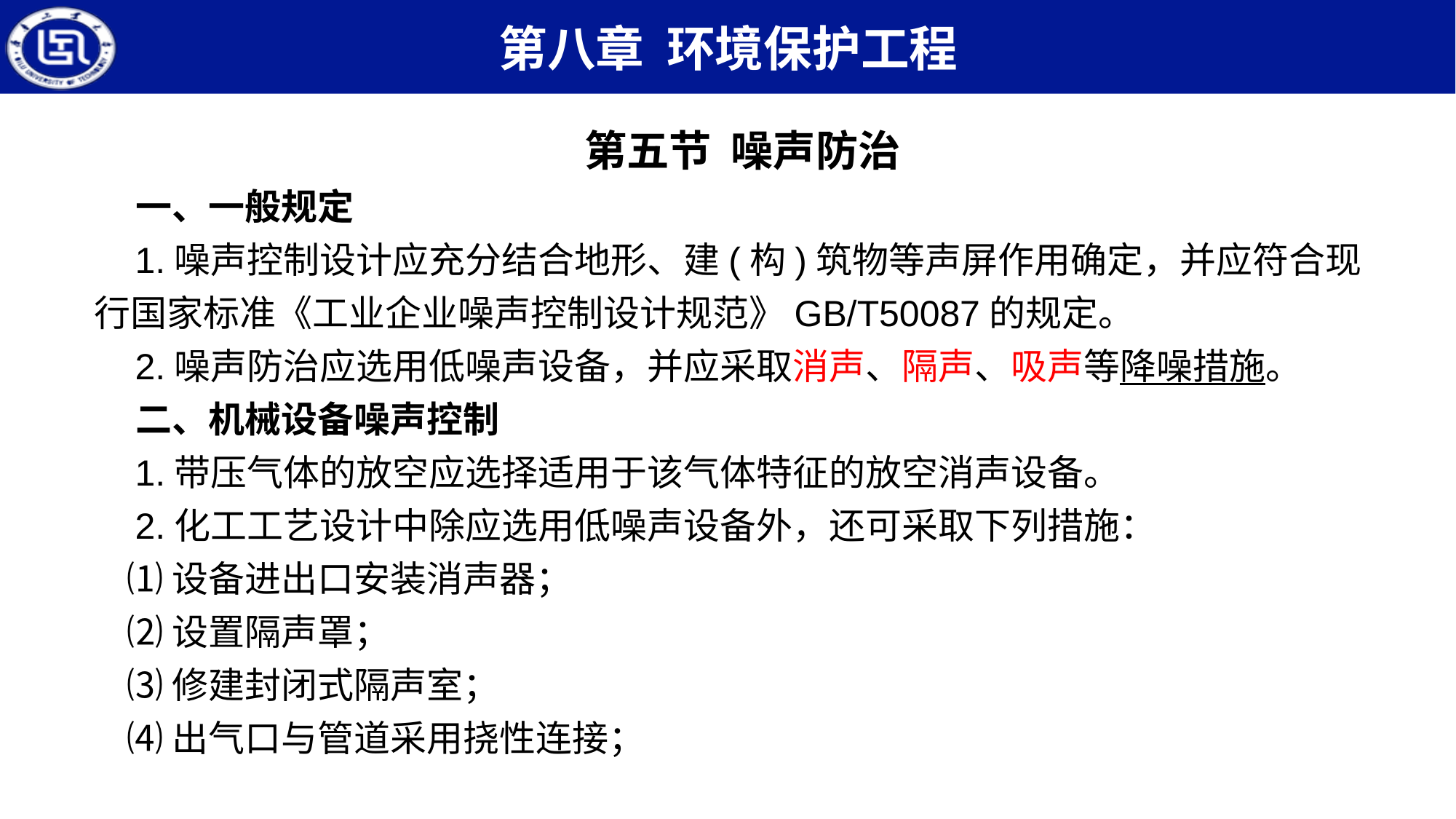

第五节  噪声防治
    一、一般规定
    1.噪声控制设计应充分结合地形、建(构)筑物等声屏作用确定，并应符合现行国家标准《工业企业噪声控制设计规范》GB/T50087的规定。
    2.噪声防治应选用低噪声设备，并应采取消声、隔声、吸声等降噪措施。
    二、机械设备噪声控制
    1.带压气体的放空应选择适用于该气体特征的放空消声设备。
    2.化工工艺设计中除应选用低噪声设备外，还可采取下列措施：
    ⑴设备进出口安装消声器；
    ⑵设置隔声罩；
    ⑶修建封闭式隔声室；
    ⑷出气口与管道采用挠性连接；